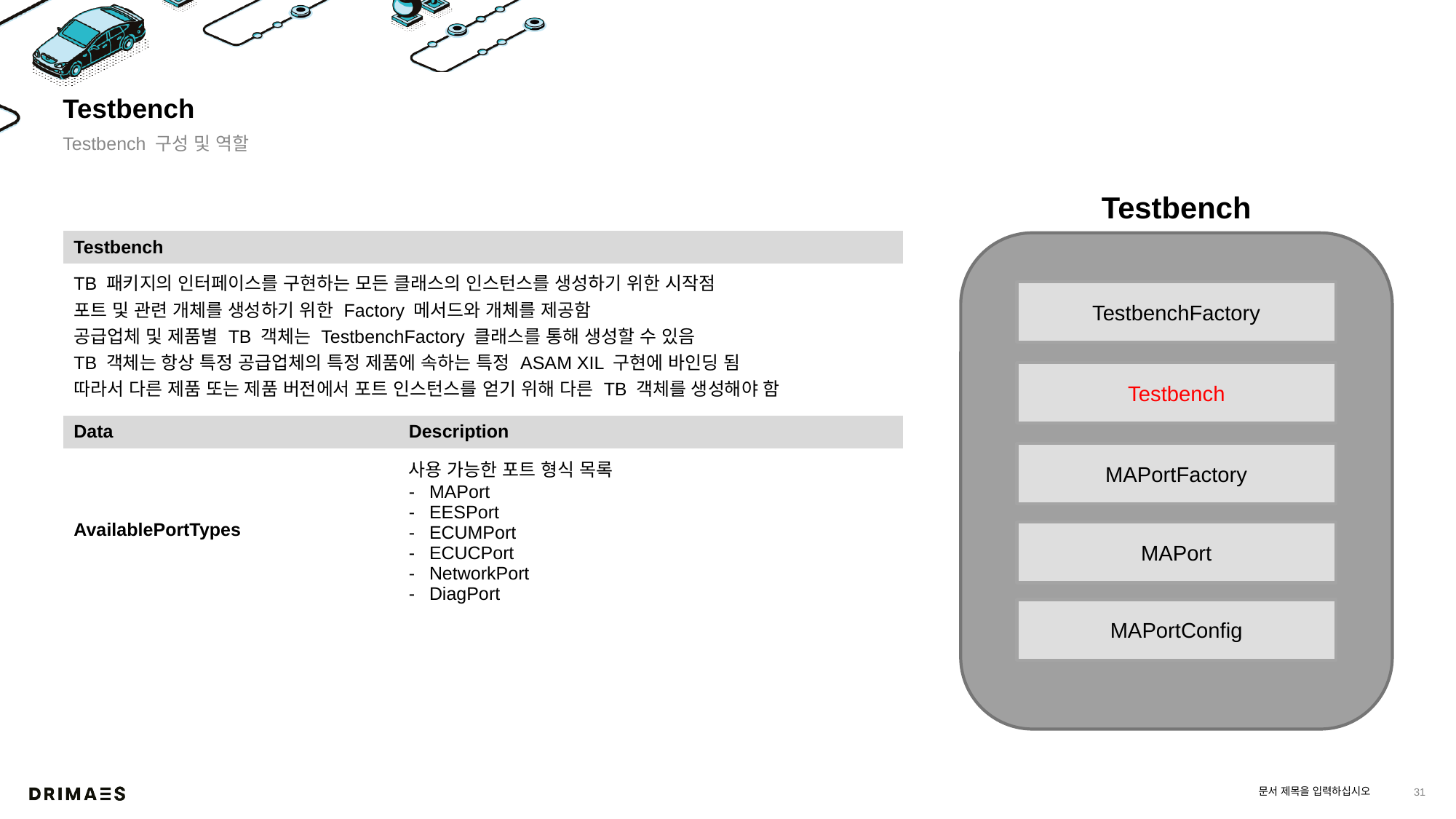

# Testbench
Testbench 구성 및 역할
Testbench
| Testbench |
| --- |
| TB 패키지의 인터페이스를 구현하는 모든 클래스의 인스턴스를 생성하기 위한 시작점 포트 및 관련 개체를 생성하기 위한 Factory 메서드와 개체를 제공함 공급업체 및 제품별 TB 객체는 TestbenchFactory 클래스를 통해 생성할 수 있음 TB 객체는 항상 특정 공급업체의 특정 제품에 속하는 특정 ASAM XIL 구현에 바인딩 됨 따라서 다른 제품 또는 제품 버전에서 포트 인스턴스를 얻기 위해 다른 TB 객체를 생성해야 함 |

TestbenchFactory
Testbench
| Data | Description |
| --- | --- |
| AvailablePortTypes | 사용 가능한 포트 형식 목록 MAPort EESPort ECUMPort ECUCPort NetworkPort DiagPort |
MAPortFactory
MAPort
MAPortConfig
문서 제목을 입력하십시오